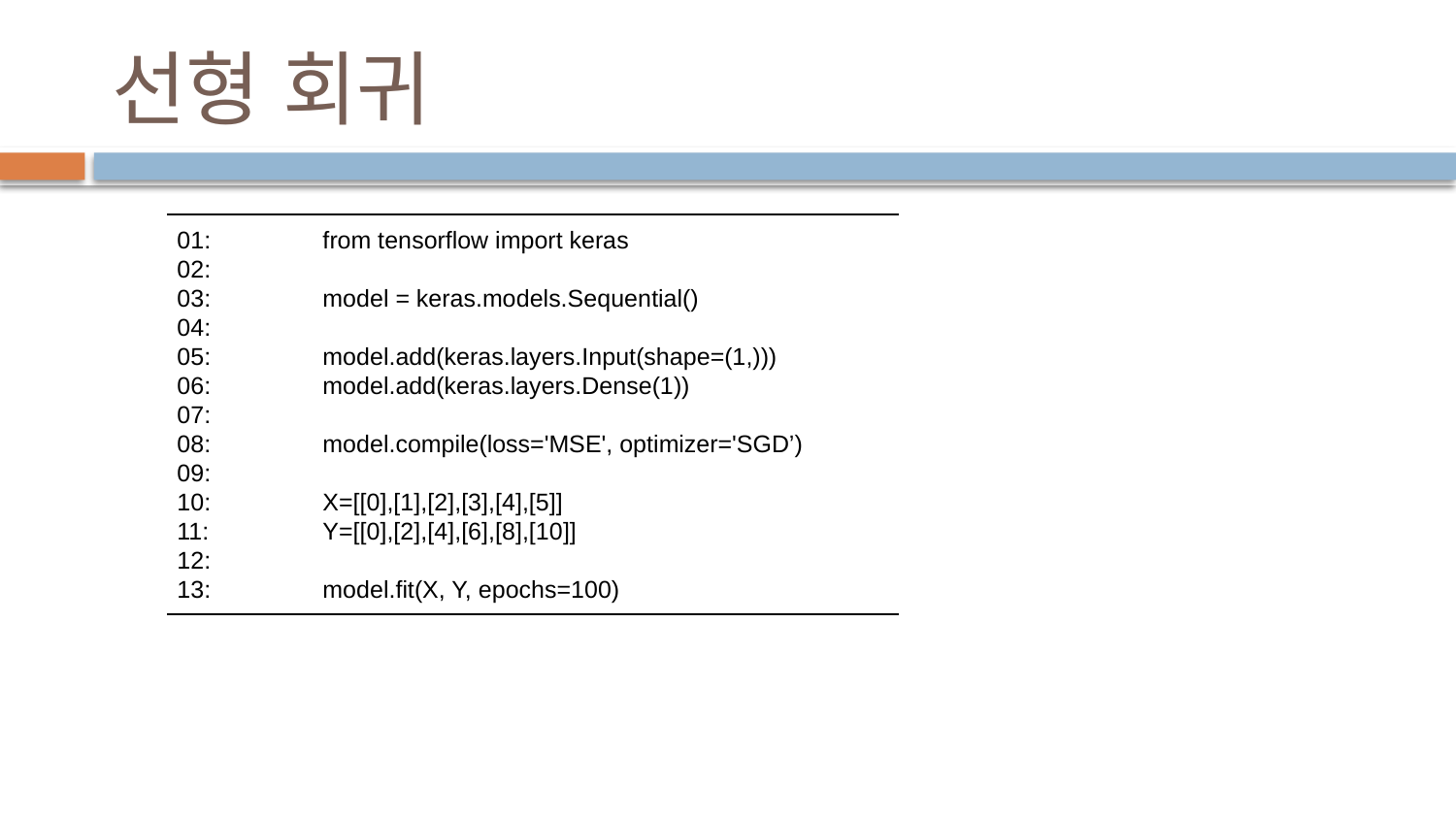

# 선형 회귀
| 01: from tensorflow import keras 02: 03: model = keras.models.Sequential() 04: 05: model.add(keras.layers.Input(shape=(1,))) 06: model.add(keras.layers.Dense(1)) 07: 08: model.compile(loss='MSE', optimizer='SGD’) 09: 10: X=[[0],[1],[2],[3],[4],[5]] 11: Y=[[0],[2],[4],[6],[8],[10]] 12: 13: model.fit(X, Y, epochs=100) |
| --- |